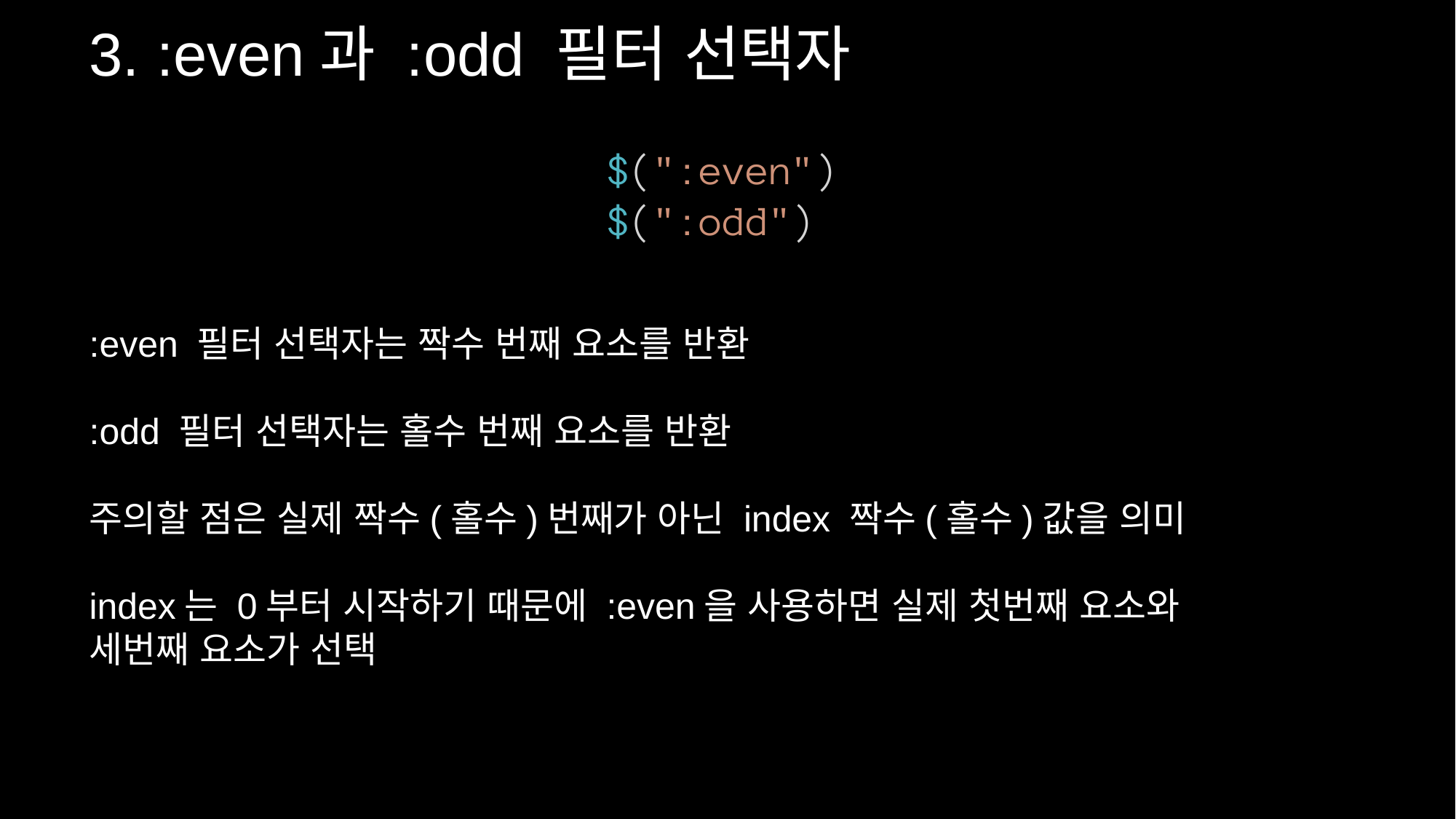

3. :even과 :odd 필터 선택자
$(":even")
$(":odd")
:even 필터 선택자는 짝수 번째 요소를 반환

:odd 필터 선택자는 홀수 번째 요소를 반환

주의할 점은 실제 짝수(홀수)번째가 아닌 index 짝수(홀수)값을 의미

index는 0부터 시작하기 때문에 :even을 사용하면 실제 첫번째 요소와 세번째 요소가 선택